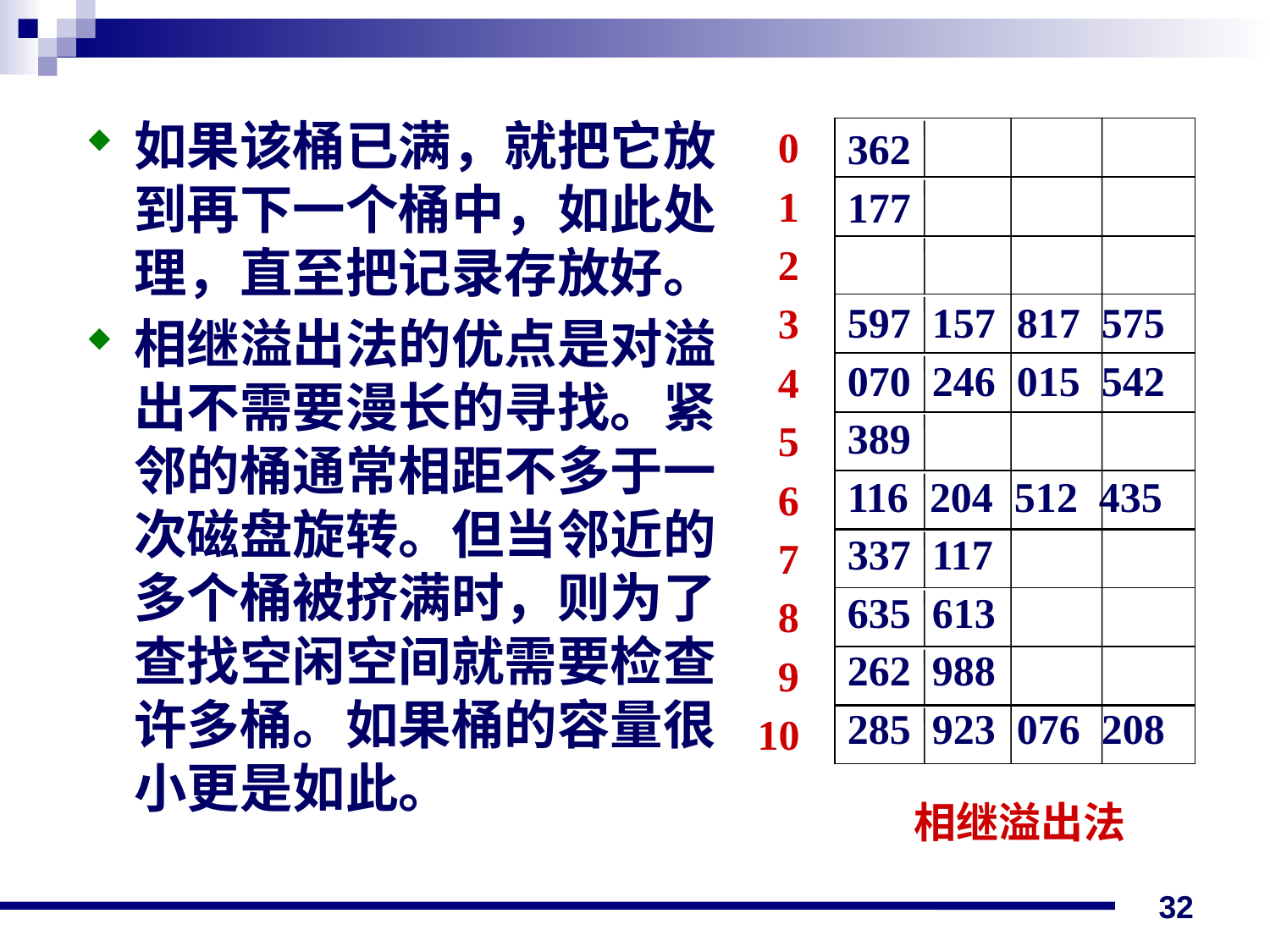

如果该桶已满，就把它放到再下一个桶中，如此处理，直至把记录存放好。
相继溢出法的优点是对溢出不需要漫长的寻找。紧邻的桶通常相距不多于一次磁盘旋转。但当邻近的多个桶被挤满时，则为了查找空闲空间就需要检查许多桶。如果桶的容量很小更是如此。
362
177

597  157  817  575
070  246  015  542
389
116  204  512  435
337  117
635  613
262  988
285  923  076  208
0

1

2

3

4

5

6

7

8

9

10

相继溢出法
32